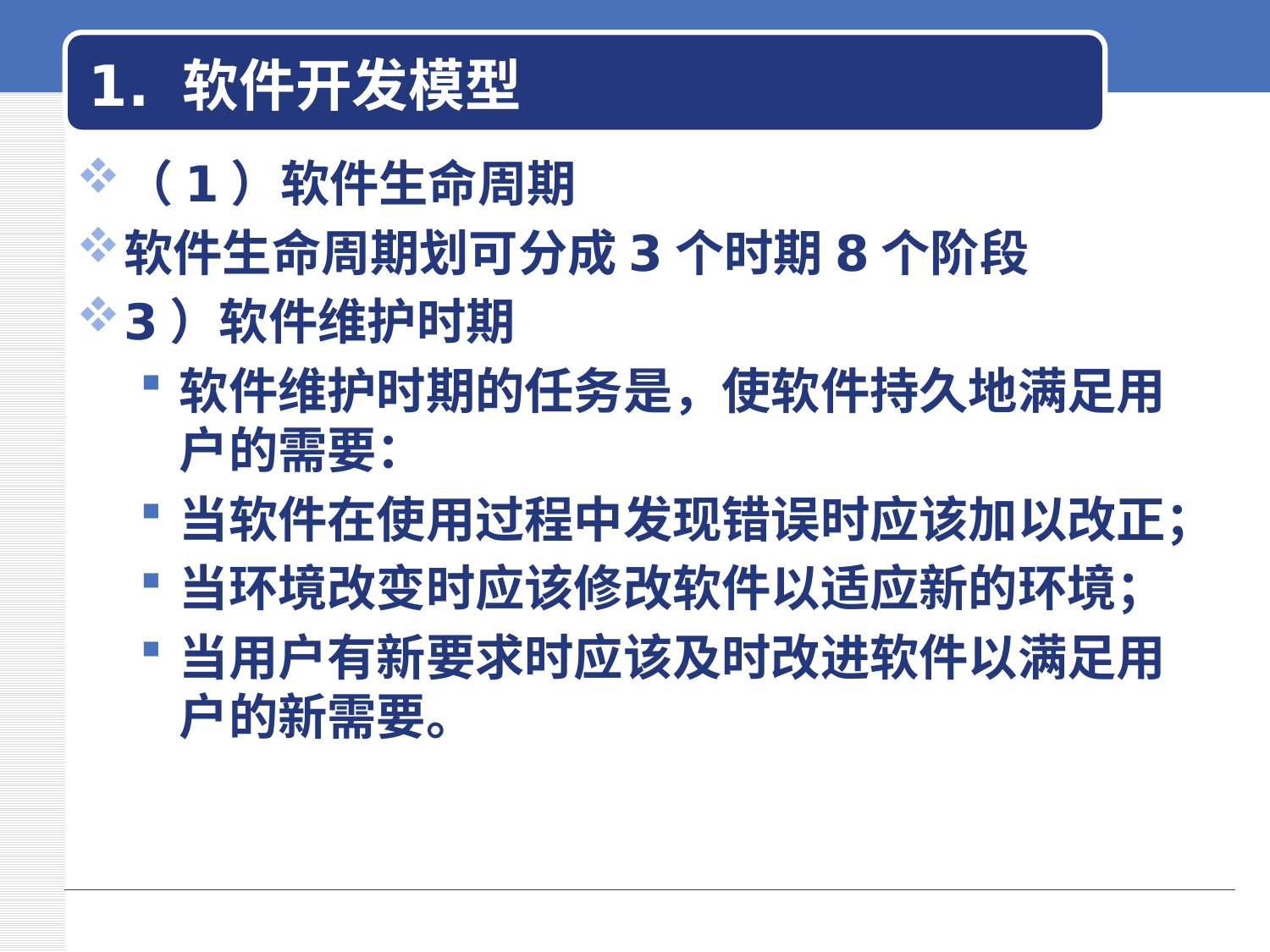

# 1. 软件开发模型
（1）软件生命周期
软件生命周期划可分成3个时期8个阶段
3）软件维护时期
软件维护时期的任务是，使软件持久地满足用户的需要：
当软件在使用过程中发现错误时应该加以改正；
当环境改变时应该修改软件以适应新的环境；
当用户有新要求时应该及时改进软件以满足用户的新需要。